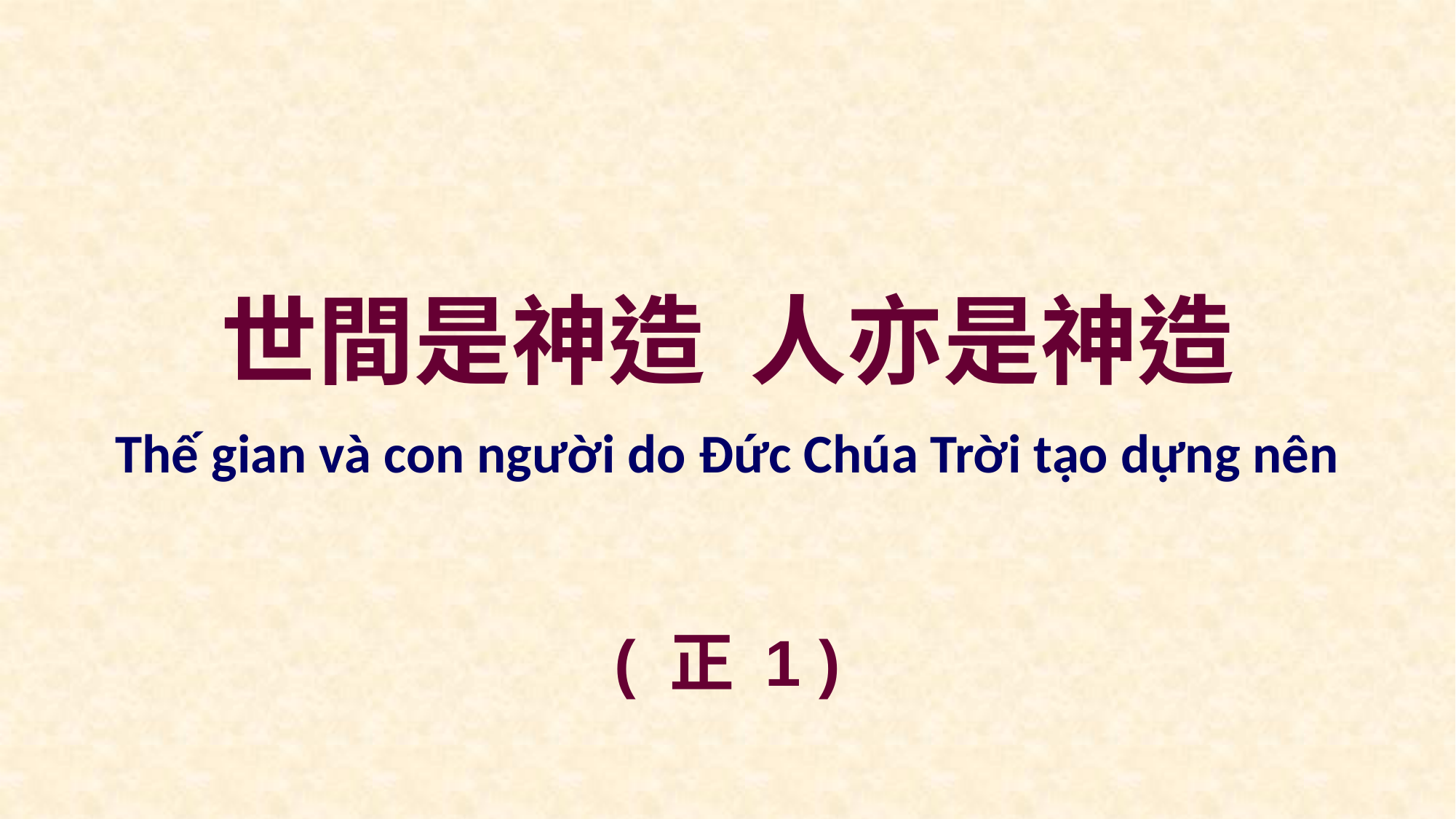

世間是神造  人亦是神造
Thế gian và con người do Đức Chúa Trời tạo dựng nên
( 正 1 )